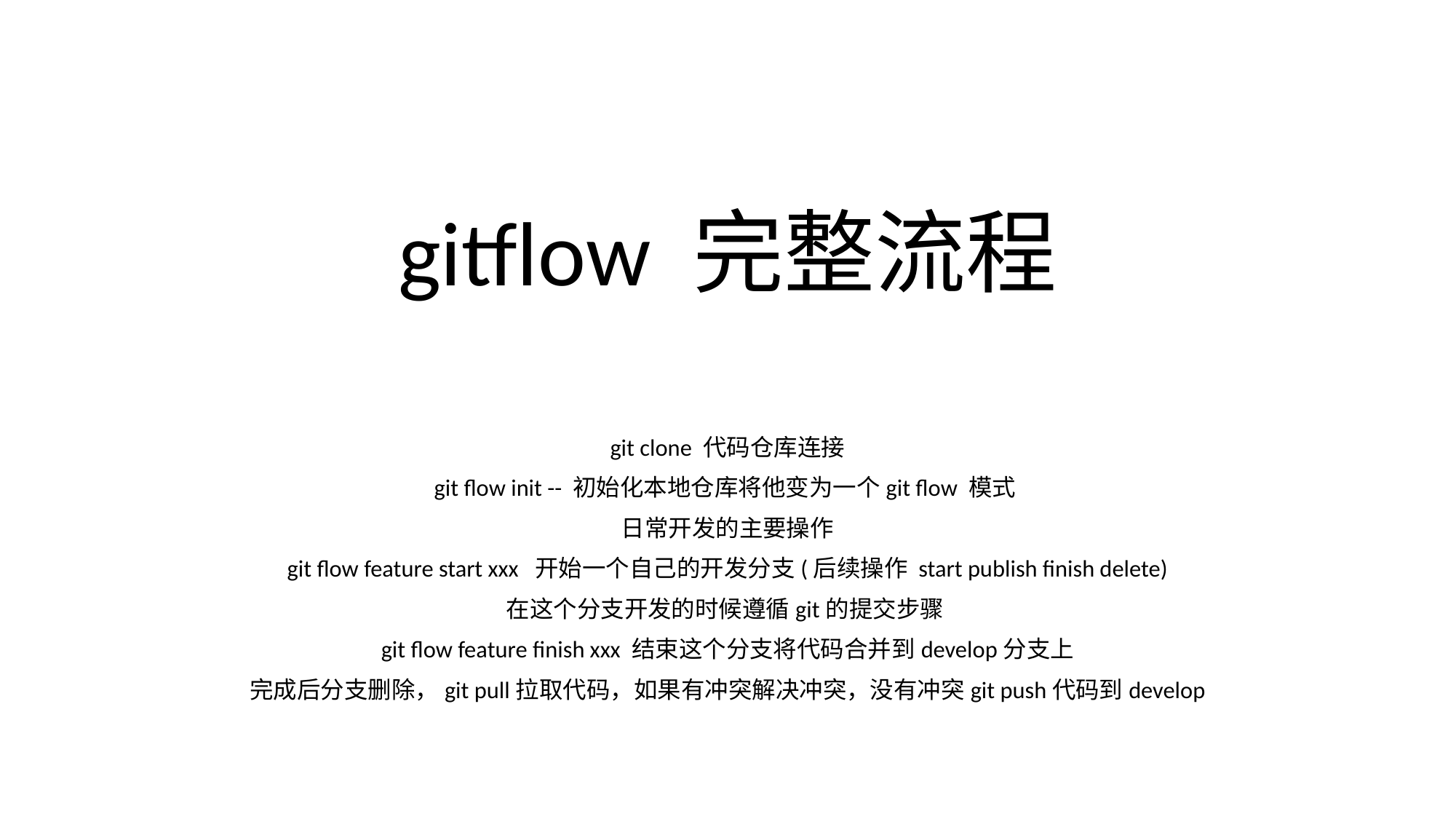

# gitflow 完整流程
git clone 代码仓库连接
git flow init -- 初始化本地仓库将他变为一个git flow 模式
日常开发的主要操作
git flow feature start xxx  开始一个自己的开发分支(后续操作 start publish finish delete)
在这个分支开发的时候遵循git的提交步骤
git flow feature finish xxx 结束这个分支将代码合并到develop分支上
完成后分支删除，git pull拉取代码，如果有冲突解决冲突，没有冲突git push代码到develop